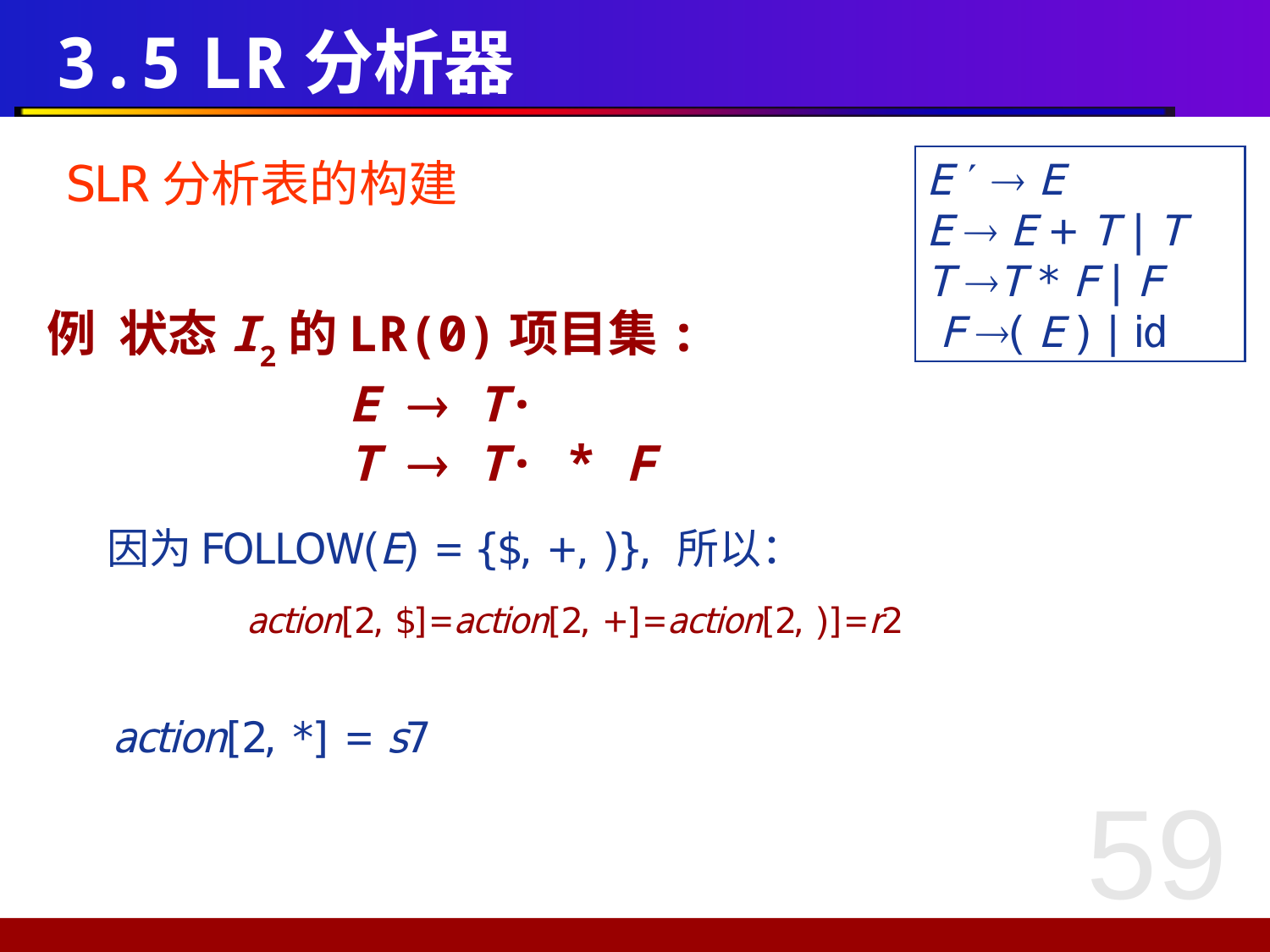

# 3.5 LR分析器
E ′ → E
E → E + T | T
T →T * F | F
 F →( E ) | id
SLR分析表的构建
例  状态I2的LR(0)项目集:
			E → T·
			T → T· * F

因为FOLLOW(E) = {$, +, )}, 所以：
action[2, $]=action[2, +]=action[2, )]=r2
action[2, *] = s7
59